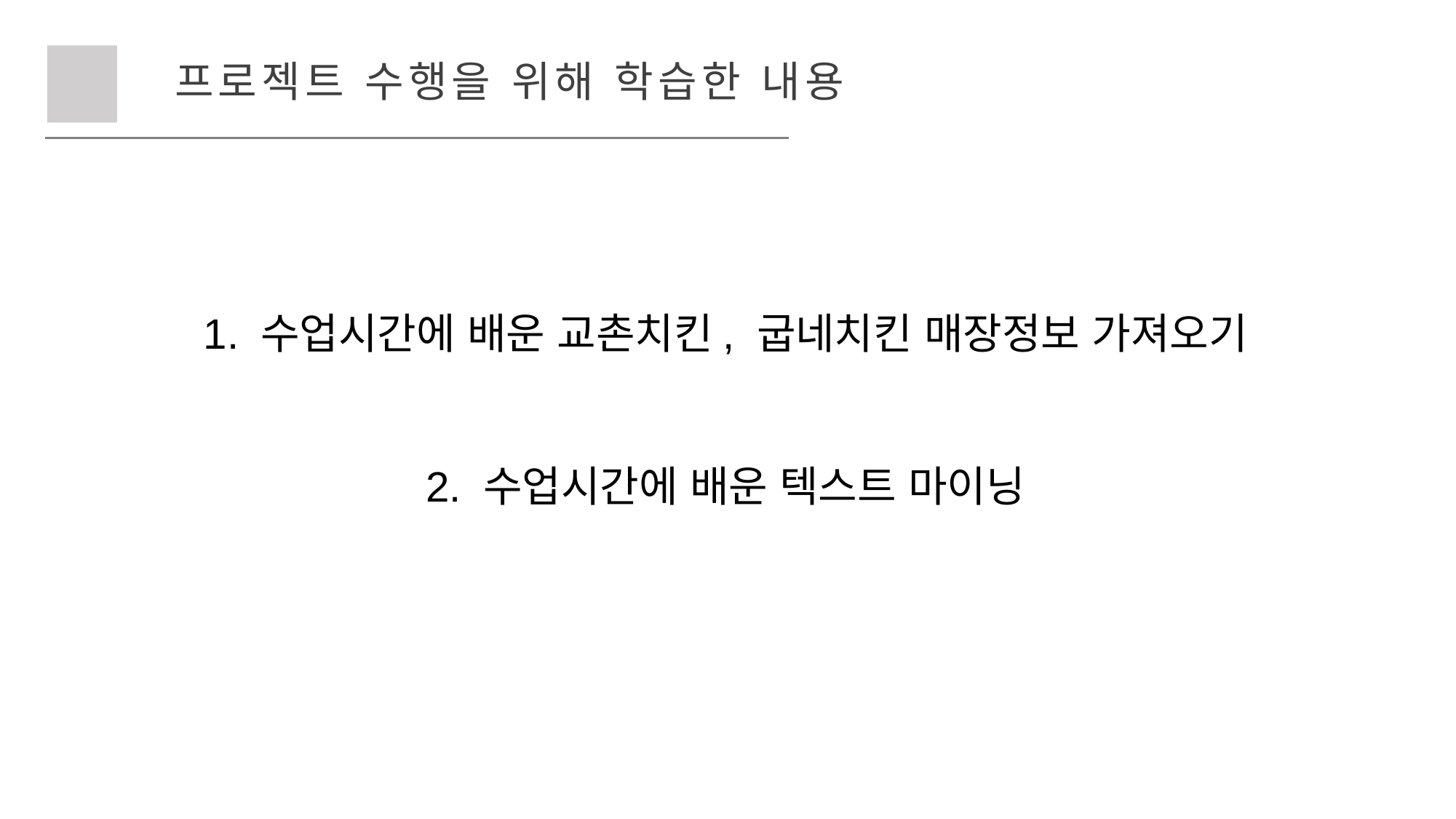

프로젝트 수행을 위해 학습한 내용
1. 수업시간에 배운 교촌치킨, 굽네치킨 매장정보 가져오기

2. 수업시간에 배운 텍스트 마이닝